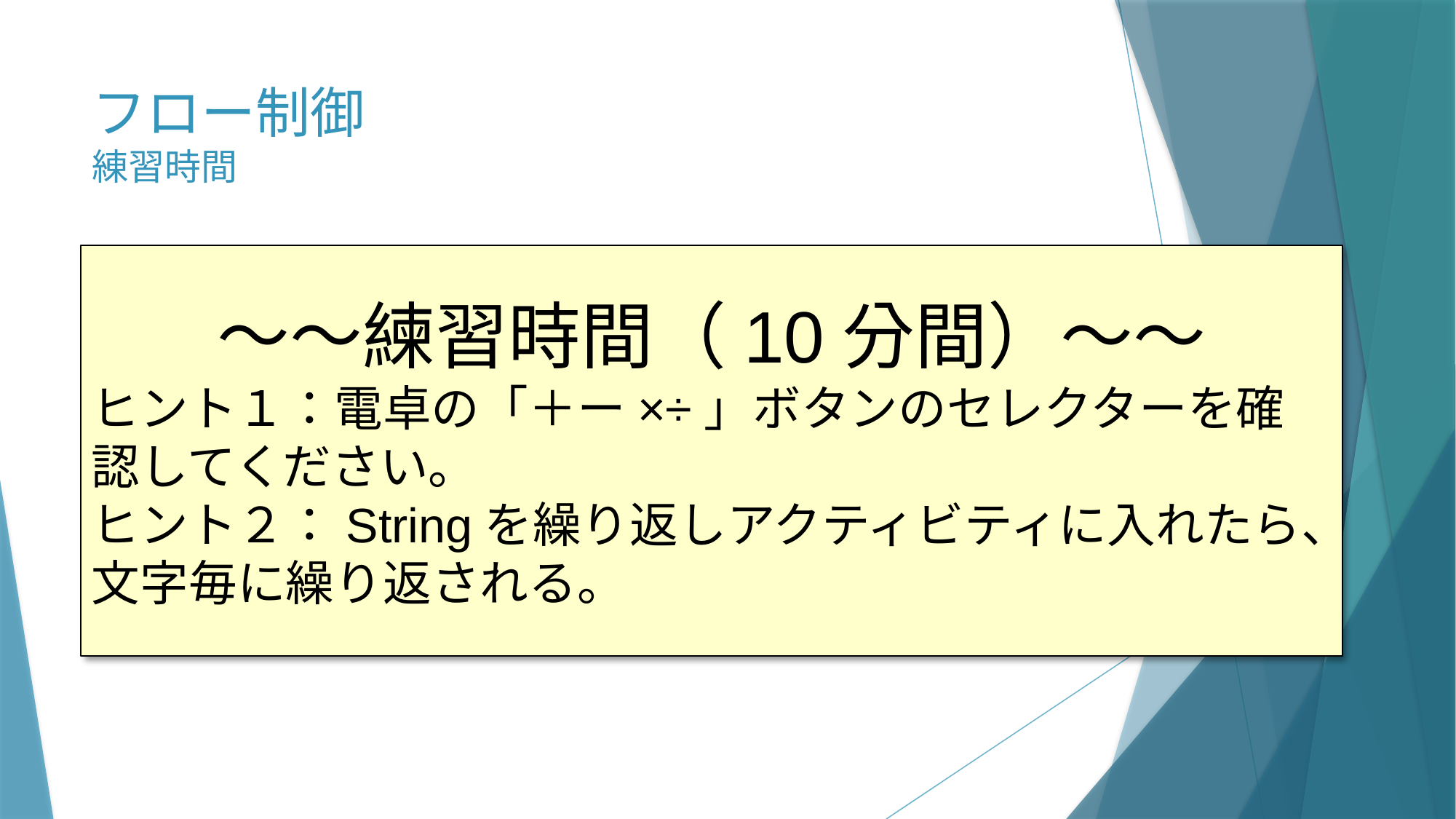

# フロー制御 練習時間
～～練習時間（10分間）～～
ヒント１：電卓の「＋ー×÷」ボタンのセレクターを確認してください。
ヒント２：Stringを繰り返しアクティビティに入れたら、文字毎に繰り返される。